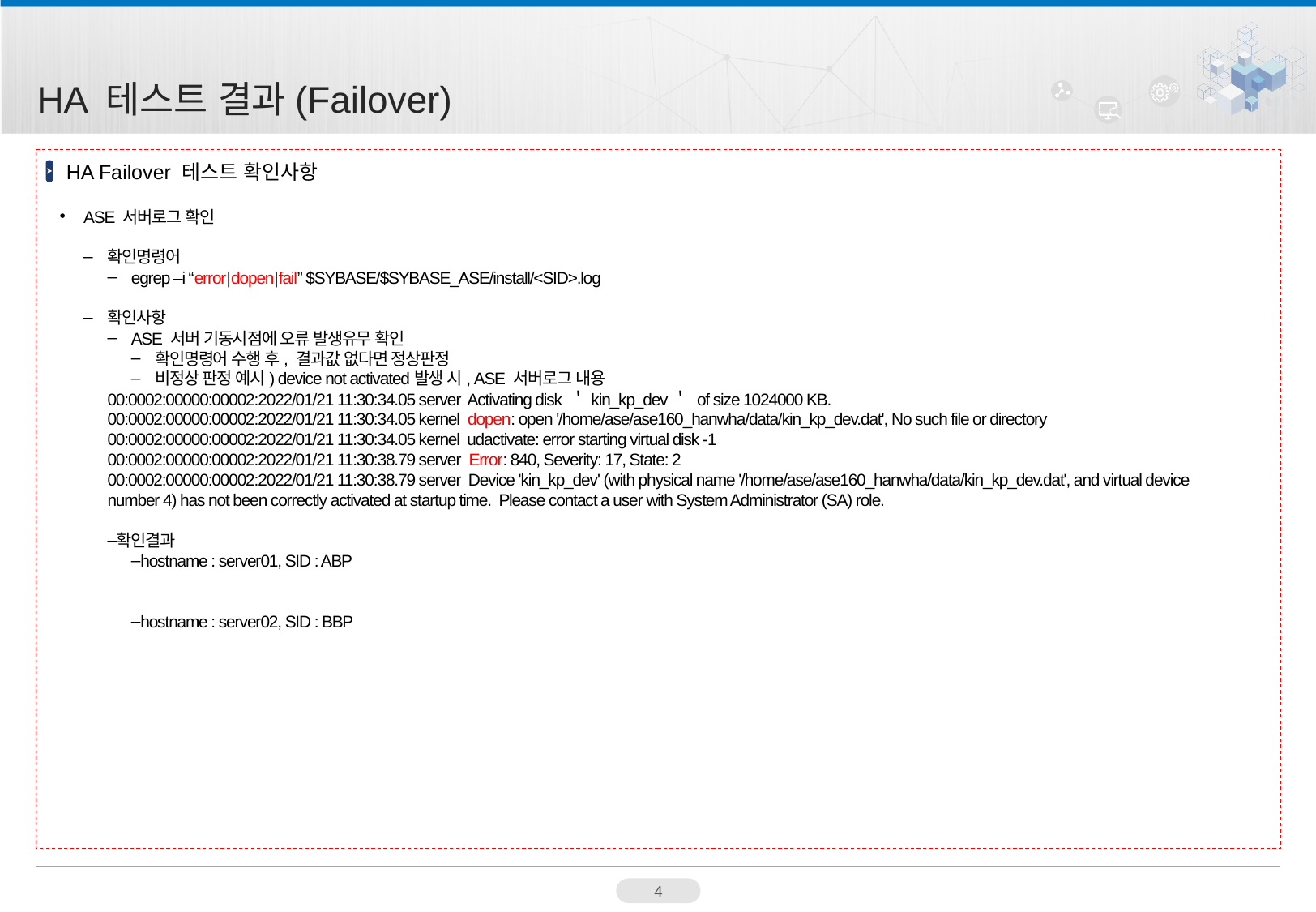

HA 테스트 결과(Failover)
HA Failover 테스트 확인사항

ASE 서버로그 확인

확인명령어
egrep –i “error|dopen|fail” $SYBASE/$SYBASE_ASE/install/<SID>.log

확인사항
ASE 서버 기동시점에 오류 발생유무 확인
확인명령어 수행 후, 결과값 없다면 정상판정
비정상 판정 예시) device not activated발생 시, ASE 서버로그 내용
00:0002:00000:00002:2022/01/21 11:30:34.05 server  Activating disk ＇kin_kp_dev＇ of size 1024000 KB.
00:0002:00000:00002:2022/01/21 11:30:34.05 kernel  dopen: open '/home/ase/ase160_hanwha/data/kin_kp_dev.dat', No such file or directory
00:0002:00000:00002:2022/01/21 11:30:34.05 kernel  udactivate: error starting virtual disk -1
00:0002:00000:00002:2022/01/21 11:30:38.79 server  Error: 840, Severity: 17, State: 2
00:0002:00000:00002:2022/01/21 11:30:38.79 server  Device 'kin_kp_dev' (with physical name '/home/ase/ase160_hanwha/data/kin_kp_dev.dat', and virtual device number 4) has not been correctly activated at startup time.  Please contact a user with System Administrator (SA) role.

확인결과
hostname : server01, SID : ABP

hostname : server02, SID : BBP